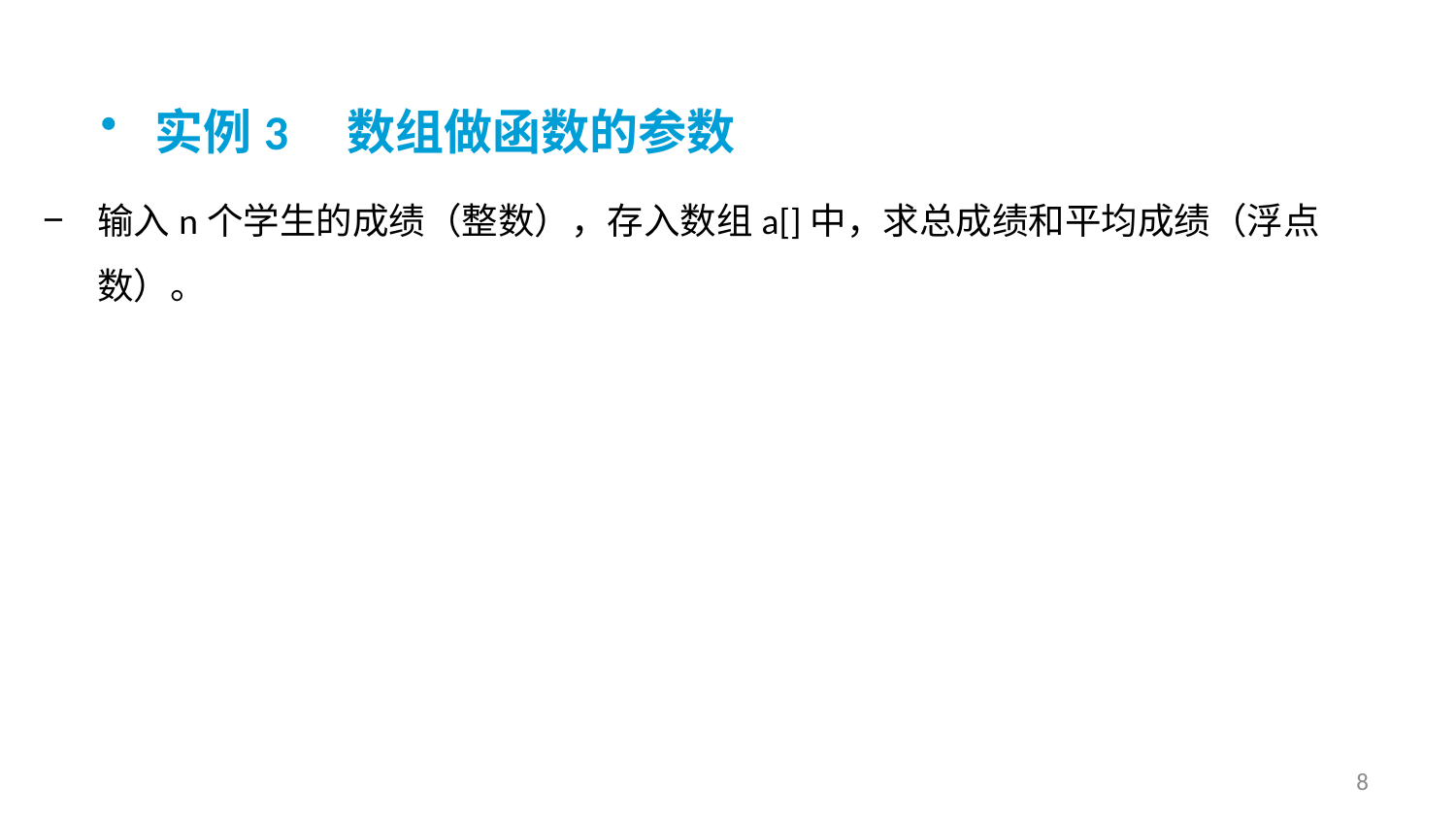

实例3
数组做函数的参数
输入n个学生的成绩（整数），存入数组a[]中，求总成绩和平均成绩（浮点数）。
8